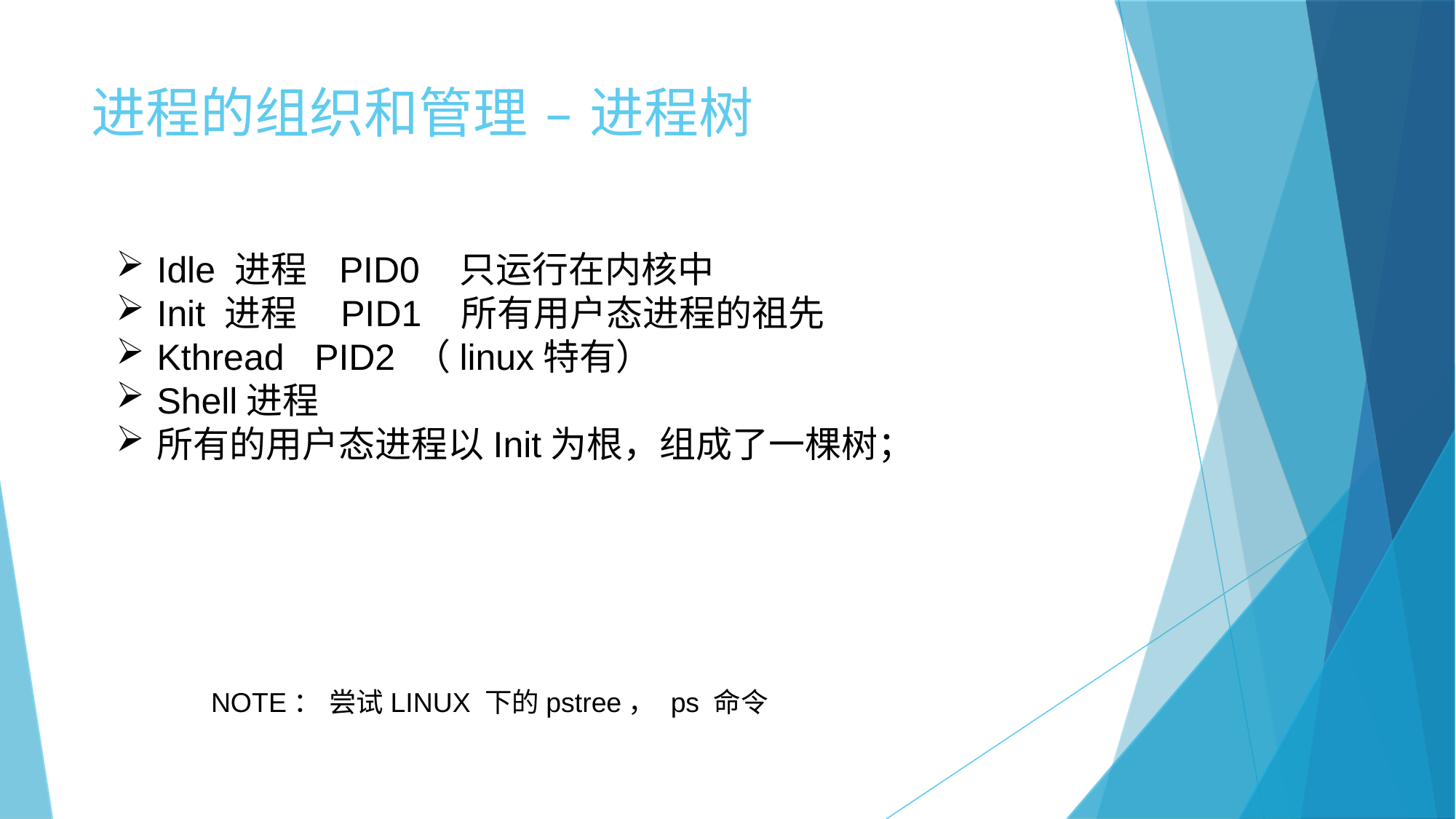

进程的组织和管理 – 进程树
Idle 进程  PID0   只运行在内核中
Init 进程   PID1   所有用户态进程的祖先
Kthread   PID2 （linux特有）
Shell进程
所有的用户态进程以Init为根，组成了一棵树；

NOTE： 尝试LINUX 下的pstree， ps 命令